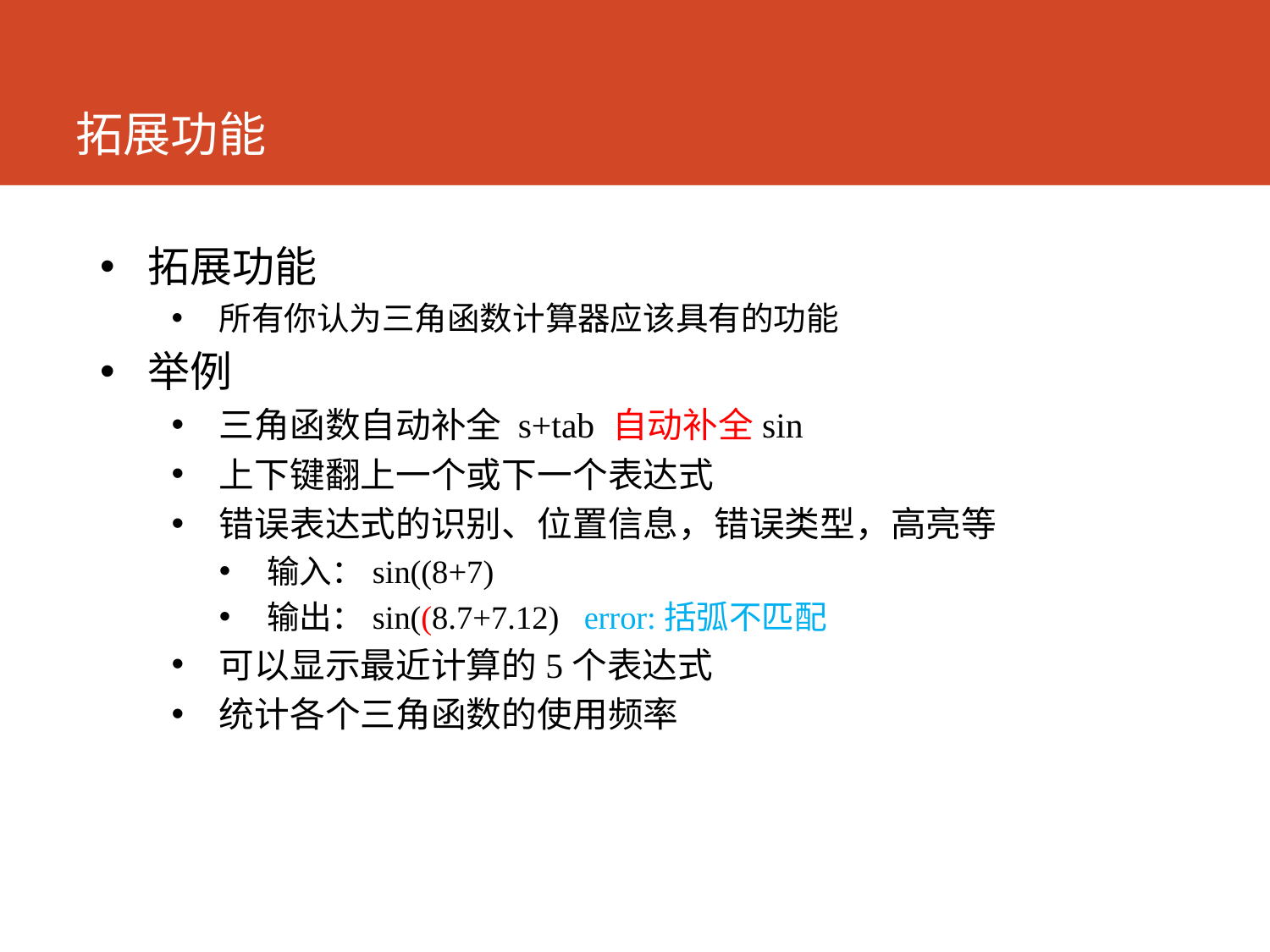

# 拓展功能
拓展功能
所有你认为三角函数计算器应该具有的功能
举例
三角函数自动补全 s+tab 自动补全sin
上下键翻上一个或下一个表达式
错误表达式的识别、位置信息，错误类型，高亮等
输入：sin((8+7)
输出：sin((8.7+7.12)   error:括弧不匹配
可以显示最近计算的5个表达式
统计各个三角函数的使用频率